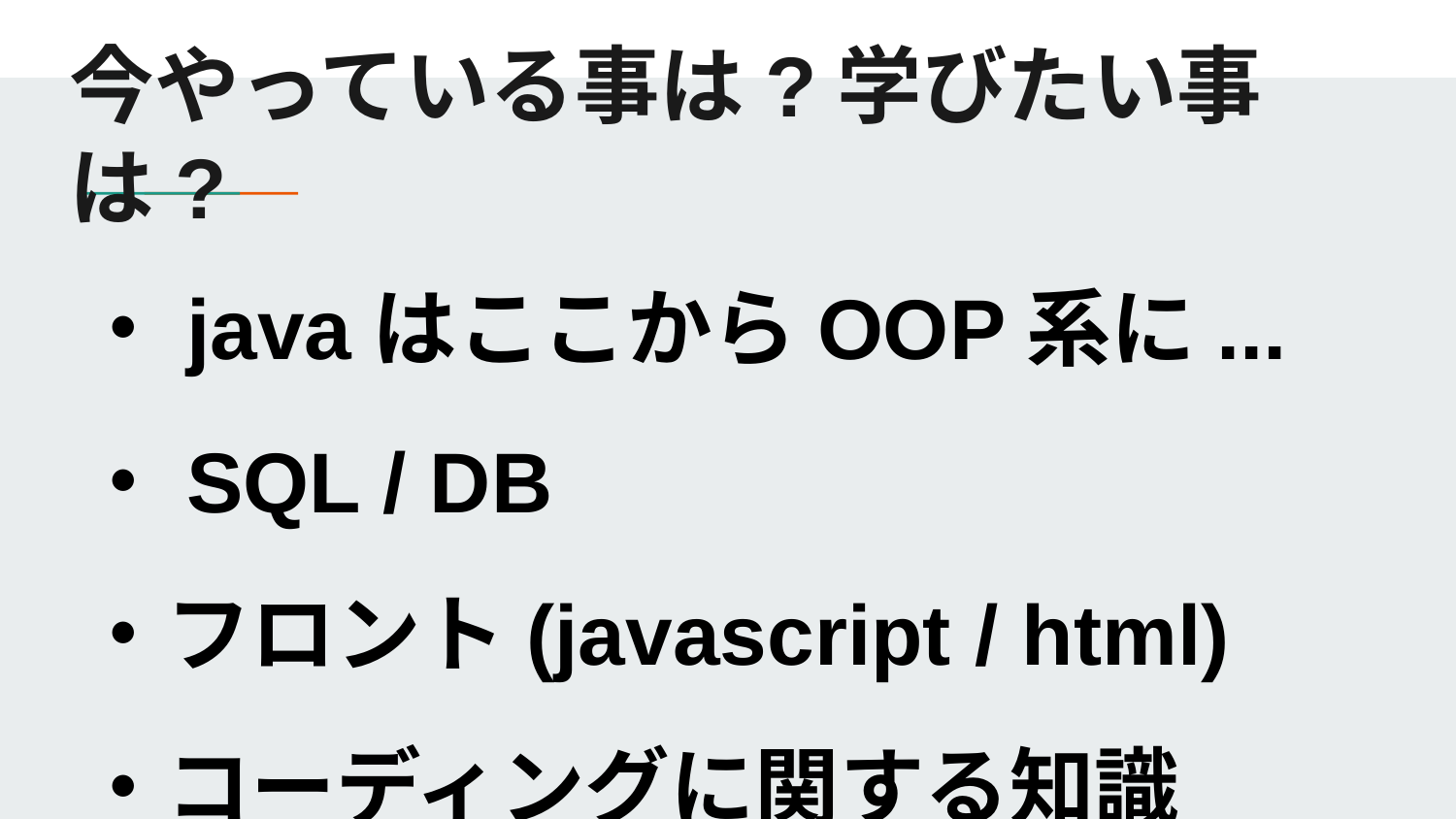

# 今やっている事は?学びたい事は?
・javaはここからOOP系に...
・SQL / DB
・フロント(javascript / html)
・コーディングに関する知識